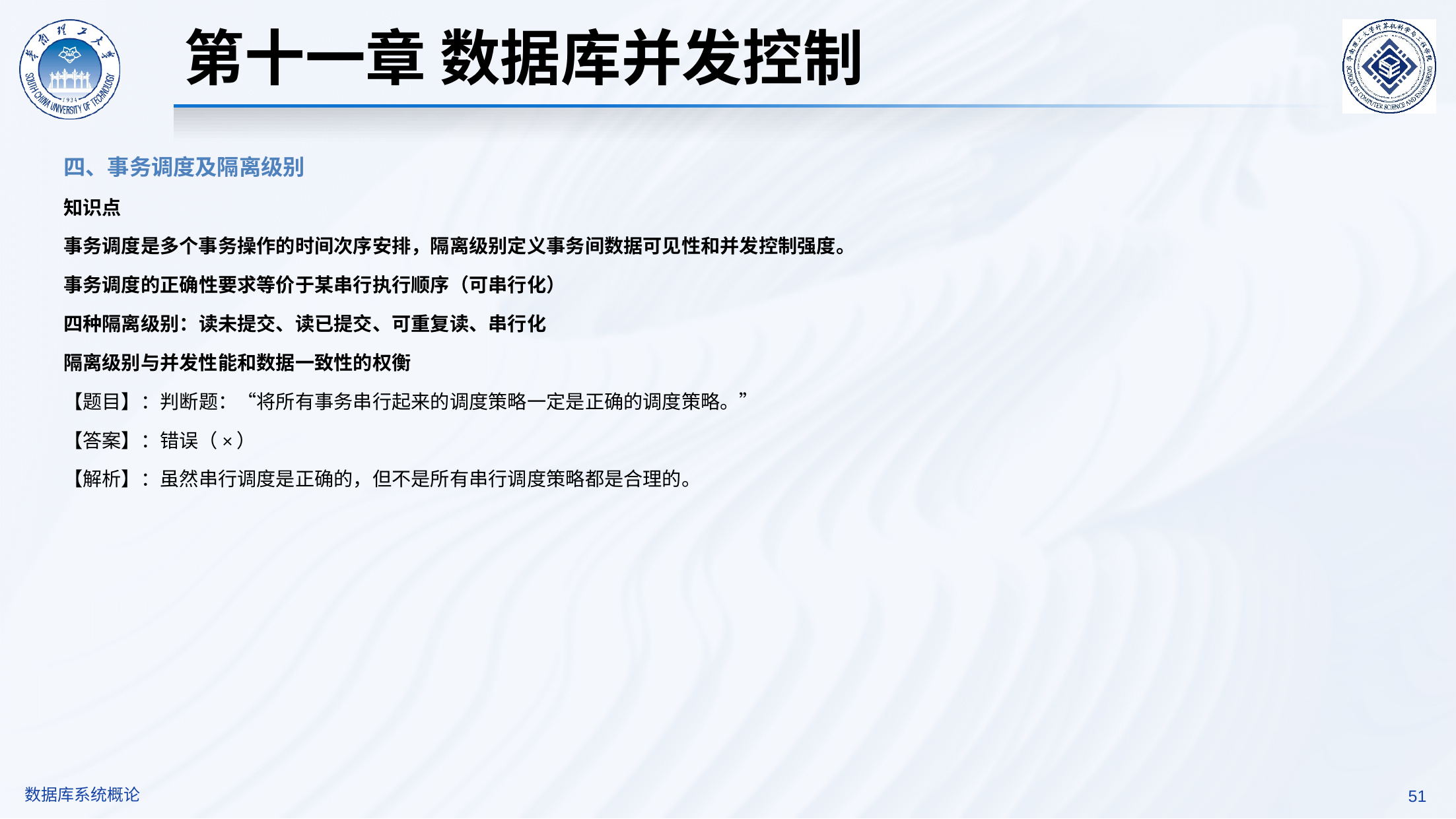

第十一章 数据库并发控制

四、事务调度及隔离级别
知识点
事务调度是多个事务操作的时间次序安排，隔离级别定义事务间数据可见性和并发控制强度。
事务调度的正确性要求等价于某串行执行顺序（可串行化）
四种隔离级别：读未提交、读已提交、可重复读、串行化
隔离级别与并发性能和数据一致性的权衡
【题目】：判断题：“将所有事务串行起来的调度策略一定是正确的调度策略。”
【答案】：错误（×）
【解析】：虽然串行调度是正确的，但不是所有串行调度策略都是合理的。